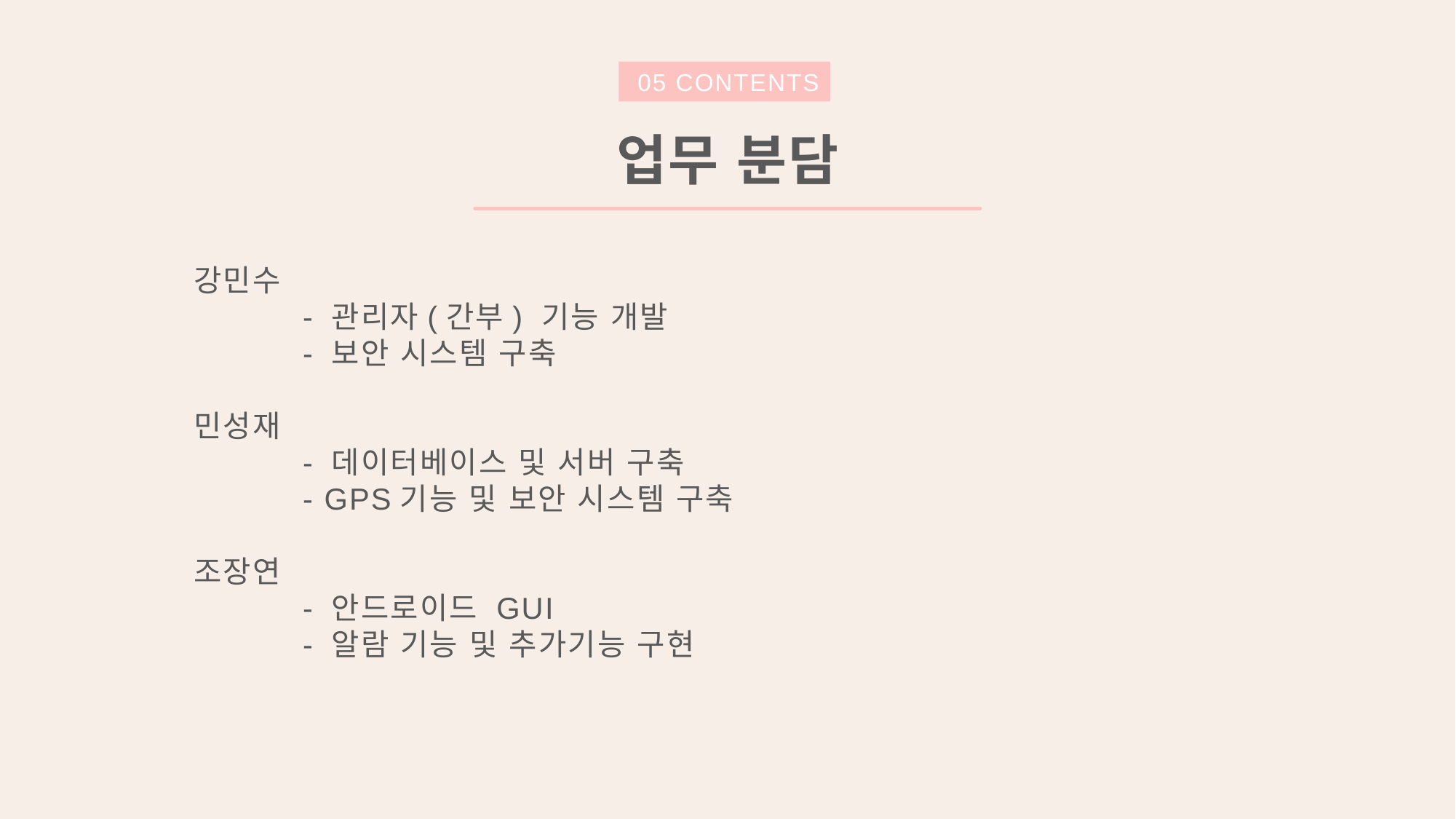

05 CONTENTS
업무 분담
강민수
	- 관리자(간부) 기능 개발
	- 보안 시스템 구축

민성재
	- 데이터베이스 및 서버 구축
	- GPS기능 및 보안 시스템 구축

조장연
	- 안드로이드 GUI
	- 알람 기능 및 추가기능 구현